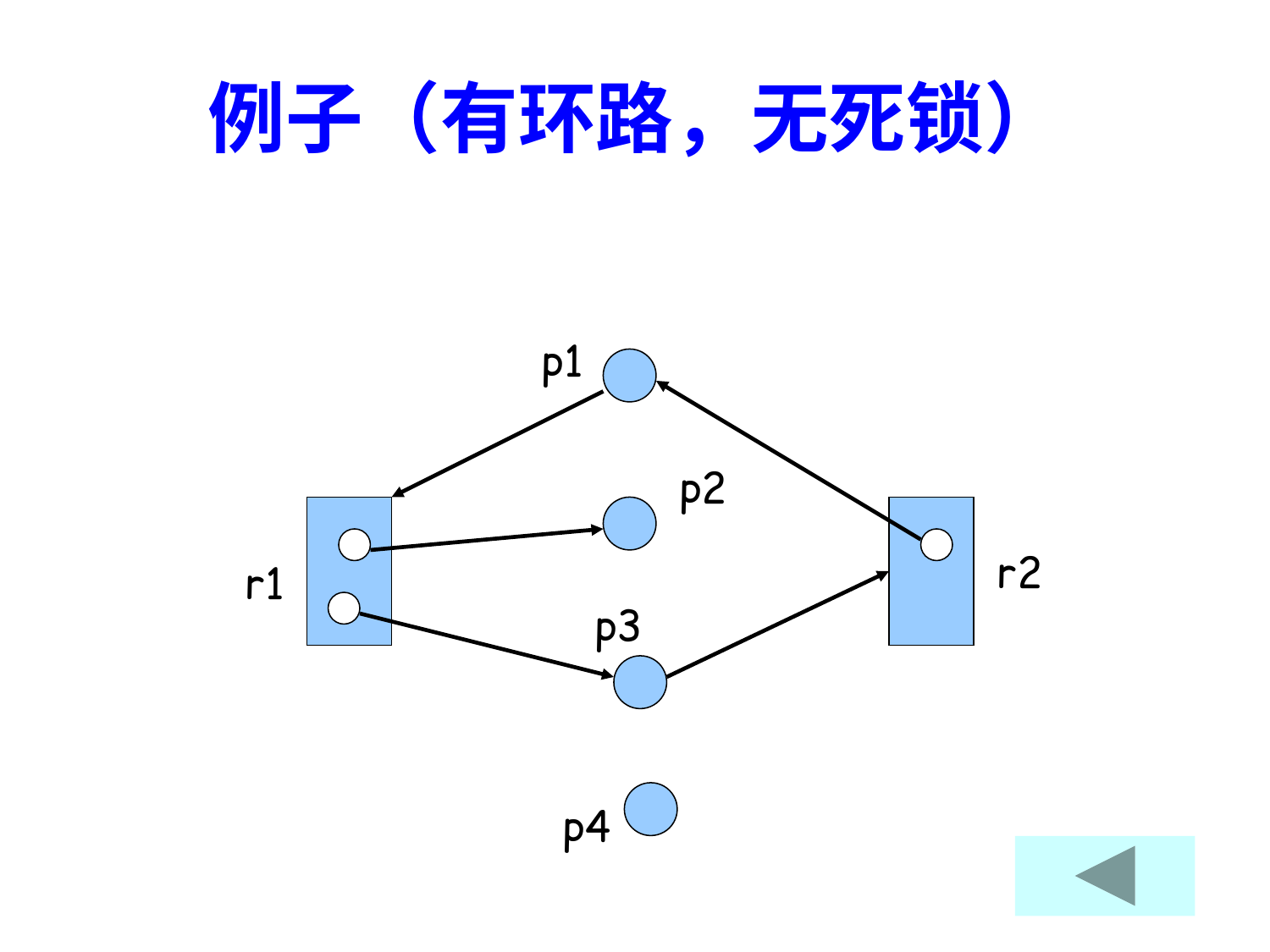

例子（有环路，无死锁）
p1

p2

r2
r1

p3

p4